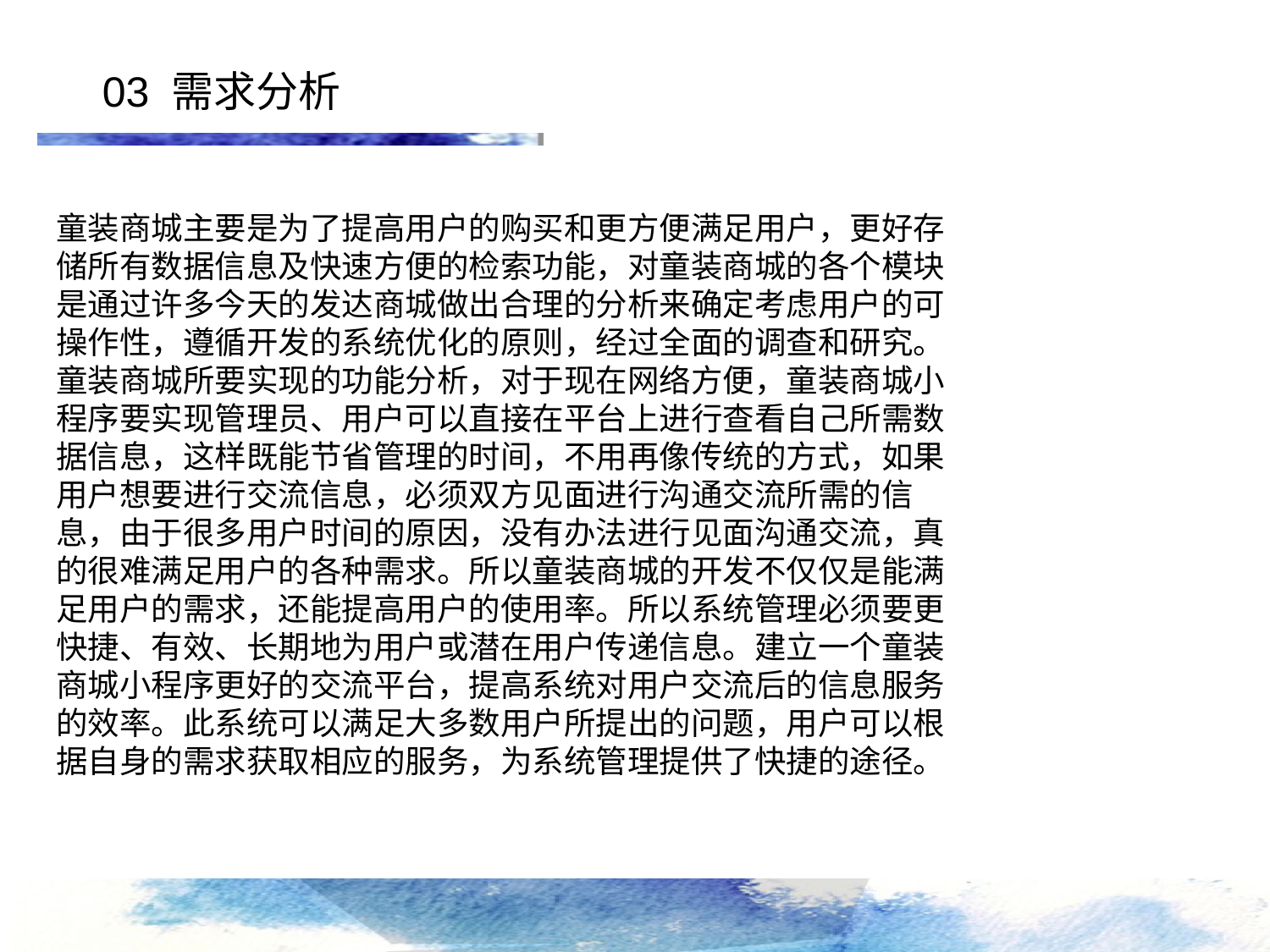

03 需求分析
童装商城主要是为了提高用户的购买和更方便满足用户，更好存储所有数据信息及快速方便的检索功能，对童装商城的各个模块是通过许多今天的发达商城做出合理的分析来确定考虑用户的可操作性，遵循开发的系统优化的原则，经过全面的调查和研究。
童装商城所要实现的功能分析，对于现在网络方便，童装商城小程序要实现管理员、用户可以直接在平台上进行查看自己所需数据信息，这样既能节省管理的时间，不用再像传统的方式，如果用户想要进行交流信息，必须双方见面进行沟通交流所需的信息，由于很多用户时间的原因，没有办法进行见面沟通交流，真的很难满足用户的各种需求。所以童装商城的开发不仅仅是能满足用户的需求，还能提高用户的使用率。所以系统管理必须要更快捷、有效、长期地为用户或潜在用户传递信息。建立一个童装商城小程序更好的交流平台，提高系统对用户交流后的信息服务的效率。此系统可以满足大多数用户所提出的问题，用户可以根据自身的需求获取相应的服务，为系统管理提供了快捷的途径。
点击添加文本
点击添加文本
点击添加文本
点击添加文本